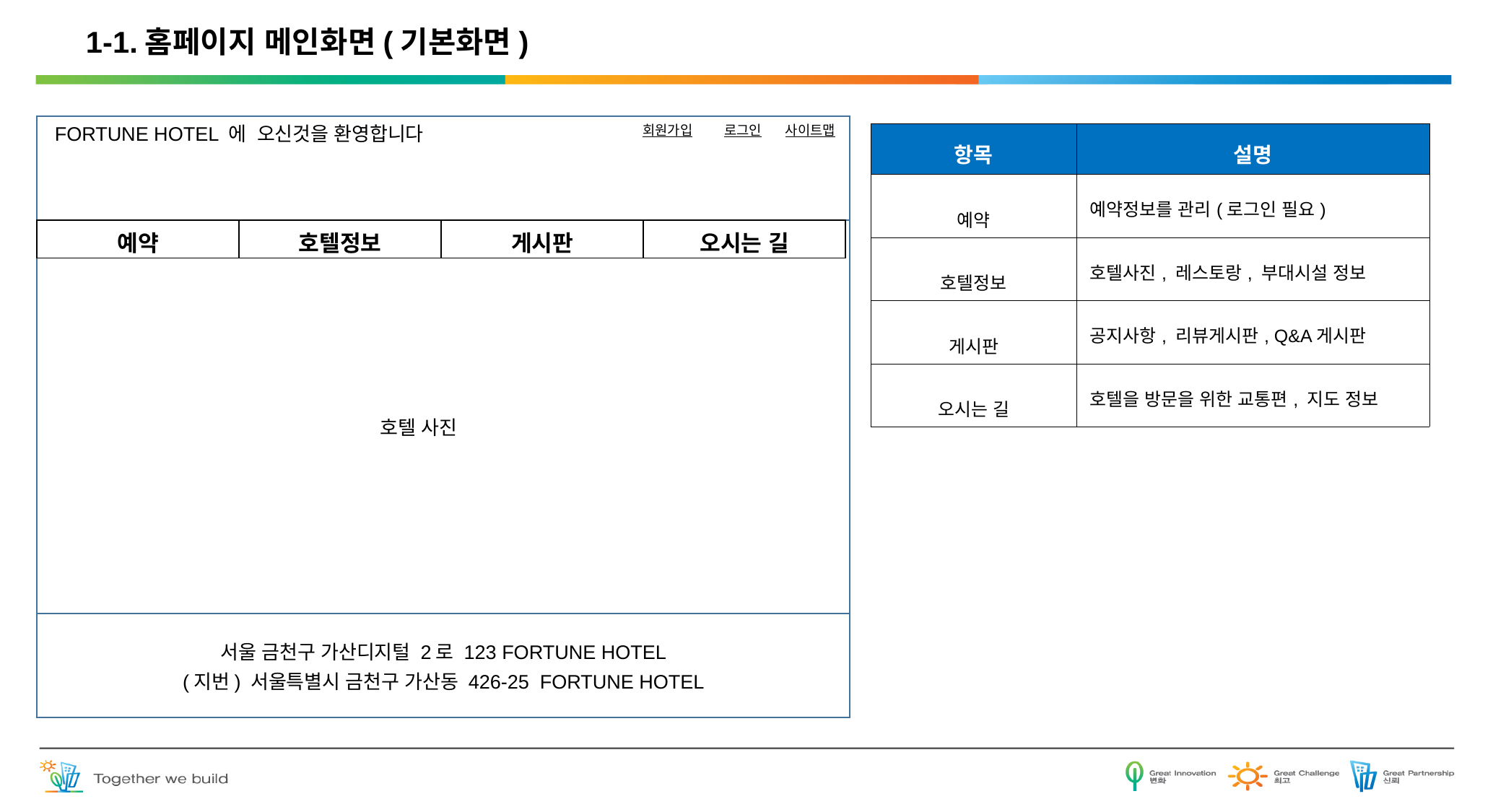

# 1-1.홈페이지 메인화면(기본화면)
FORTUNE HOTEL 에  오신것을 환영합니다

회원가입
로그인
사이트맵

| 항목 | 설명 |
| --- | --- |
| 예약 | 예약정보를 관리(로그인 필요) |
| 호텔정보 | 호텔사진, 레스토랑, 부대시설 정보 |
| 게시판 | 공지사항, 리뷰게시판, Q&A게시판 |
| 오시는 길 | 호텔을 방문을 위한 교통편, 지도 정보 |
| 예약 | 호텔정보 | 게시판 | 오시는 길 |
| --- | --- | --- | --- |
호텔 사진

서울 금천구 가산디지털 2로 123 FORTUNE HOTEL
(지번) 서울특별시 금천구 가산동 426-25  FORTUNE HOTEL